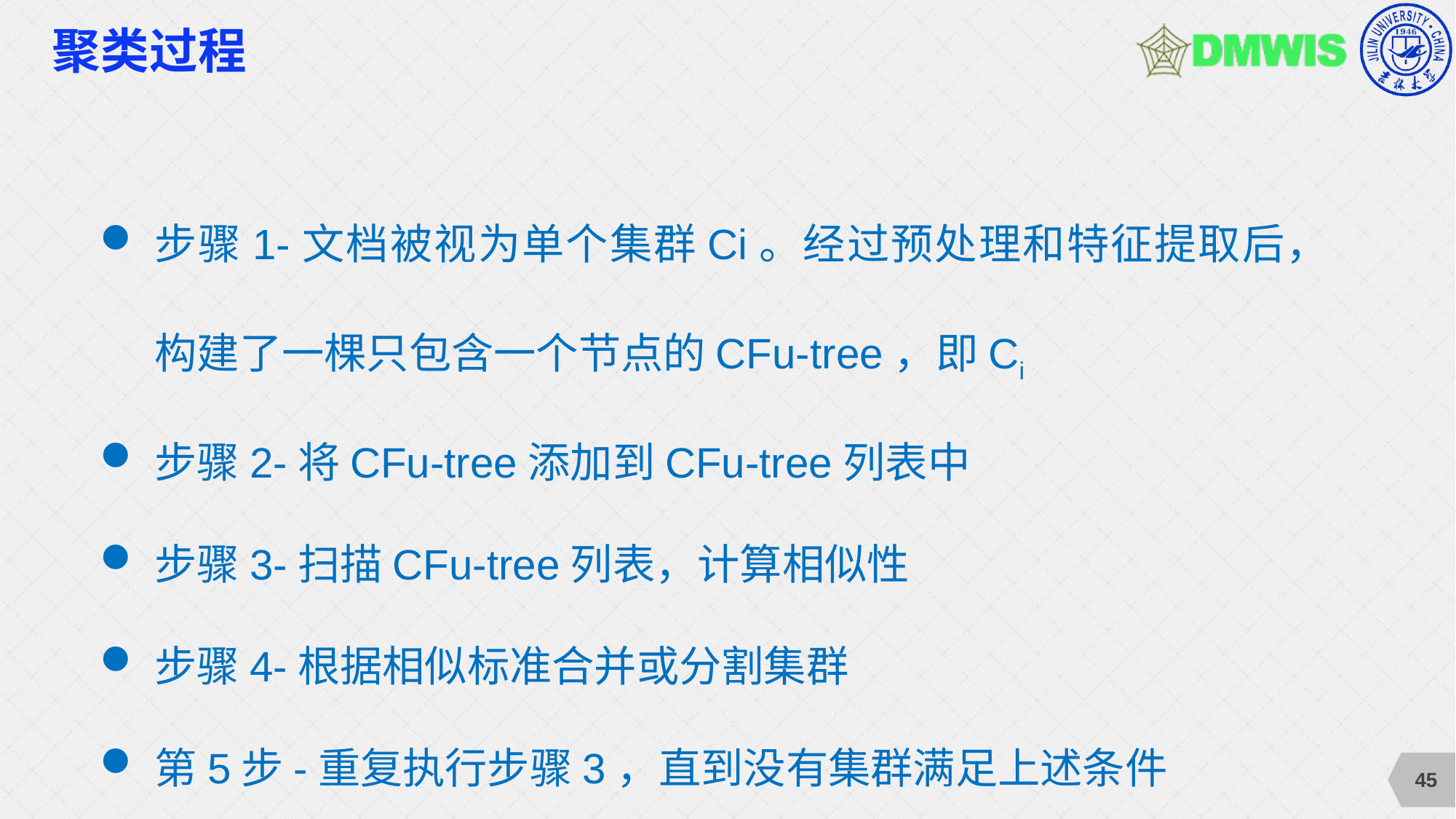

# 聚类过程

步骤1-文档被视为单个集群Ci。经过预处理和特征提取后，构建了一棵只包含一个节点的CFu-tree，即Ci
步骤2-将CFu-tree添加到CFu-tree列表中
步骤3-扫描CFu-tree列表，计算相似性
步骤4-根据相似标准合并或分割集群
第5步-重复执行步骤3，直到没有集群满足上述条件
45